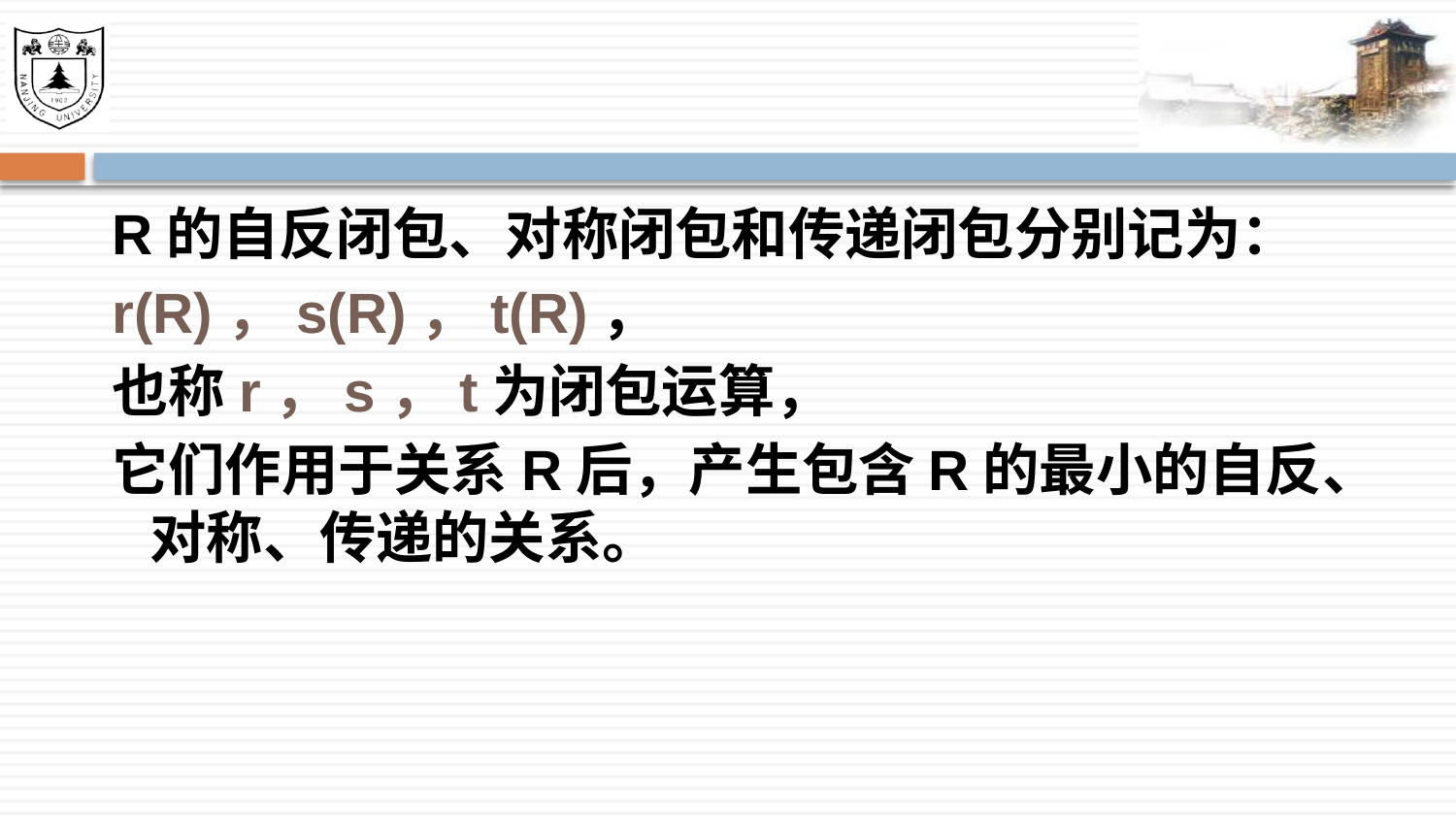

#
R的自反闭包、对称闭包和传递闭包分别记为：
r(R)，s(R)，t(R)，
也称r，s，t为闭包运算，
它们作用于关系R后，产生包含R的最小的自反、对称、传递的关系。